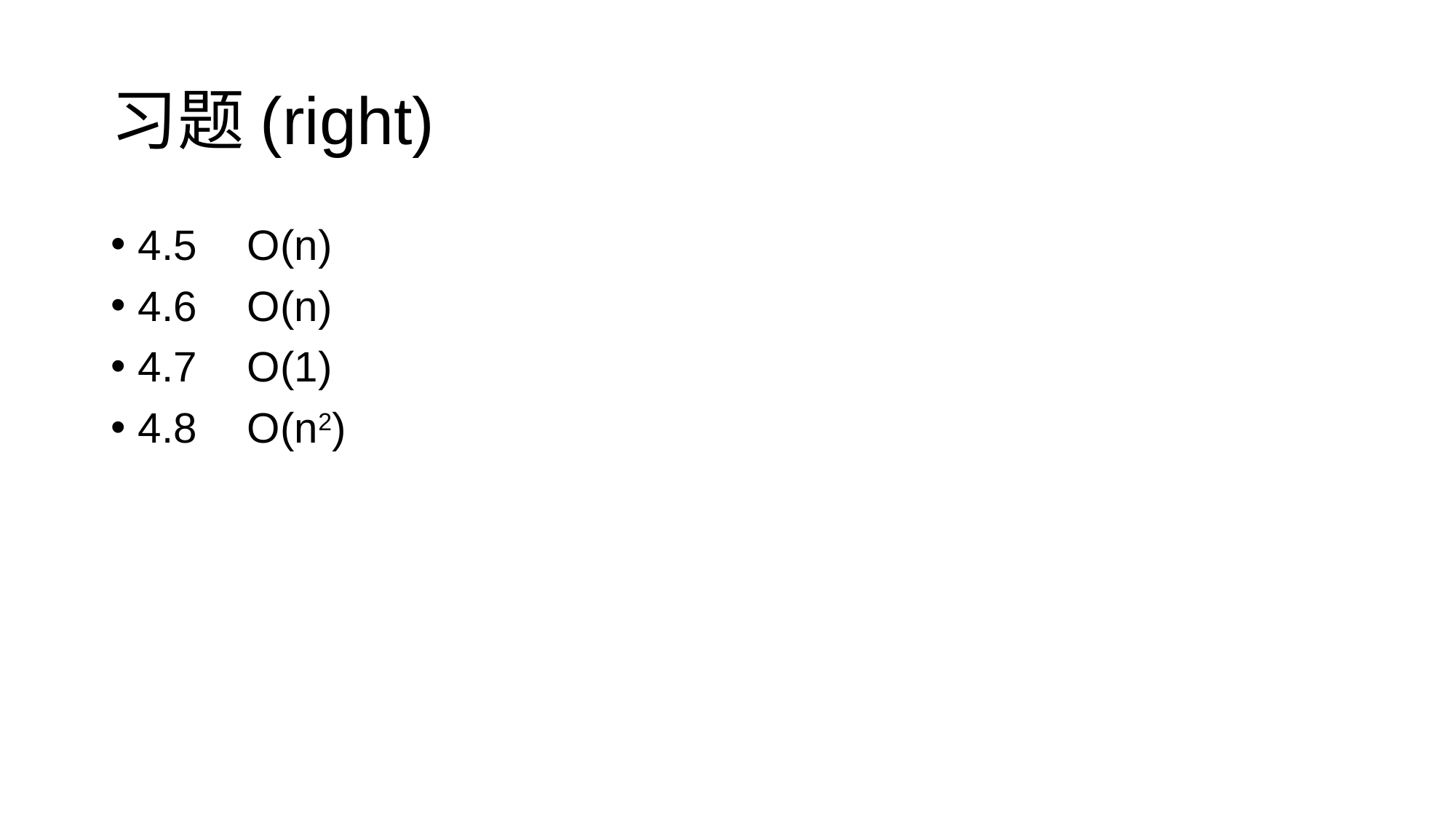

# 习题(right)
4.5	O(n)
4.6	O(n)
4.7	O(1)
4.8	O(n2)